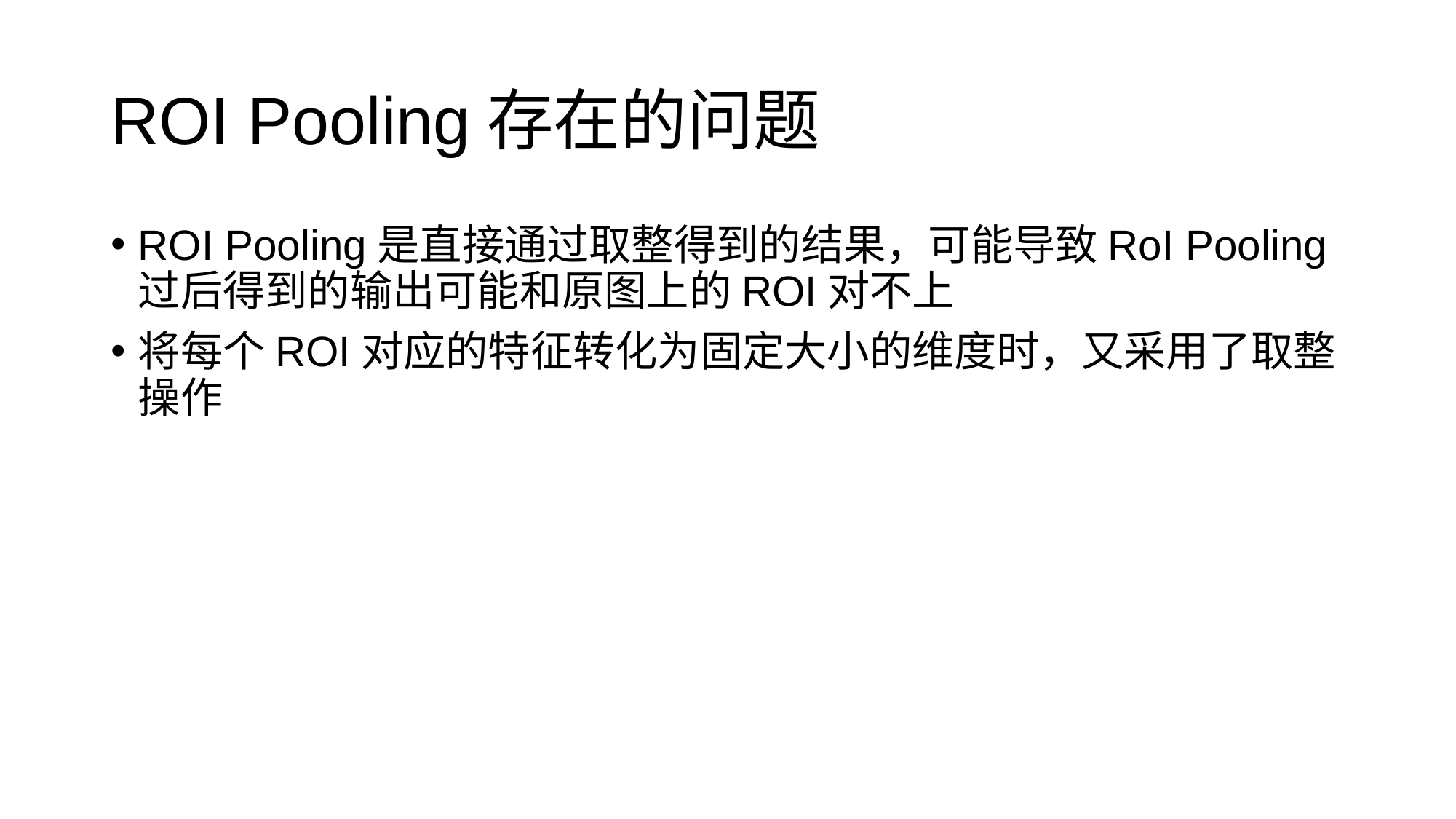

# ROI Pooling存在的问题
ROI Pooling是直接通过取整得到的结果，可能导致RoI Pooling过后得到的输出可能和原图上的ROI对不上
将每个ROI对应的特征转化为固定大小的维度时，又采用了取整操作